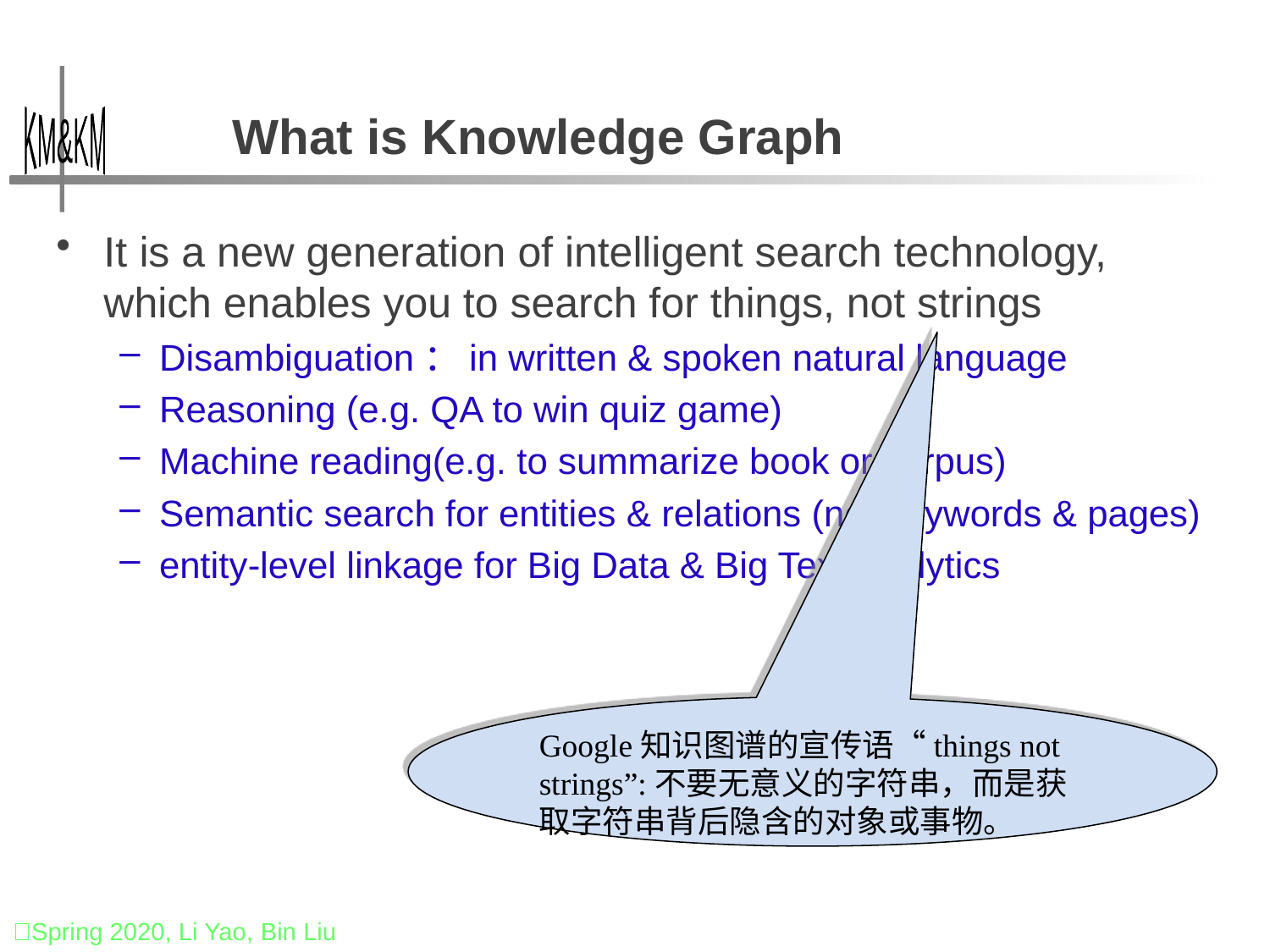

# What is Knowledge Graph
It is a new generation of intelligent search technology, which enables you to search for things, not strings
Disambiguation：in written & spoken natural language
Reasoning (e.g. QA to win quiz game)
Machine reading(e.g. to summarize book or corpus)
Semantic search for entities & relations (not keywords & pages)
entity-level linkage for Big Data & Big Text analytics

Google知识图谱的宣传语“things not strings”:不要无意义的字符串，而是获取字符串背后隐含的对象或事物。